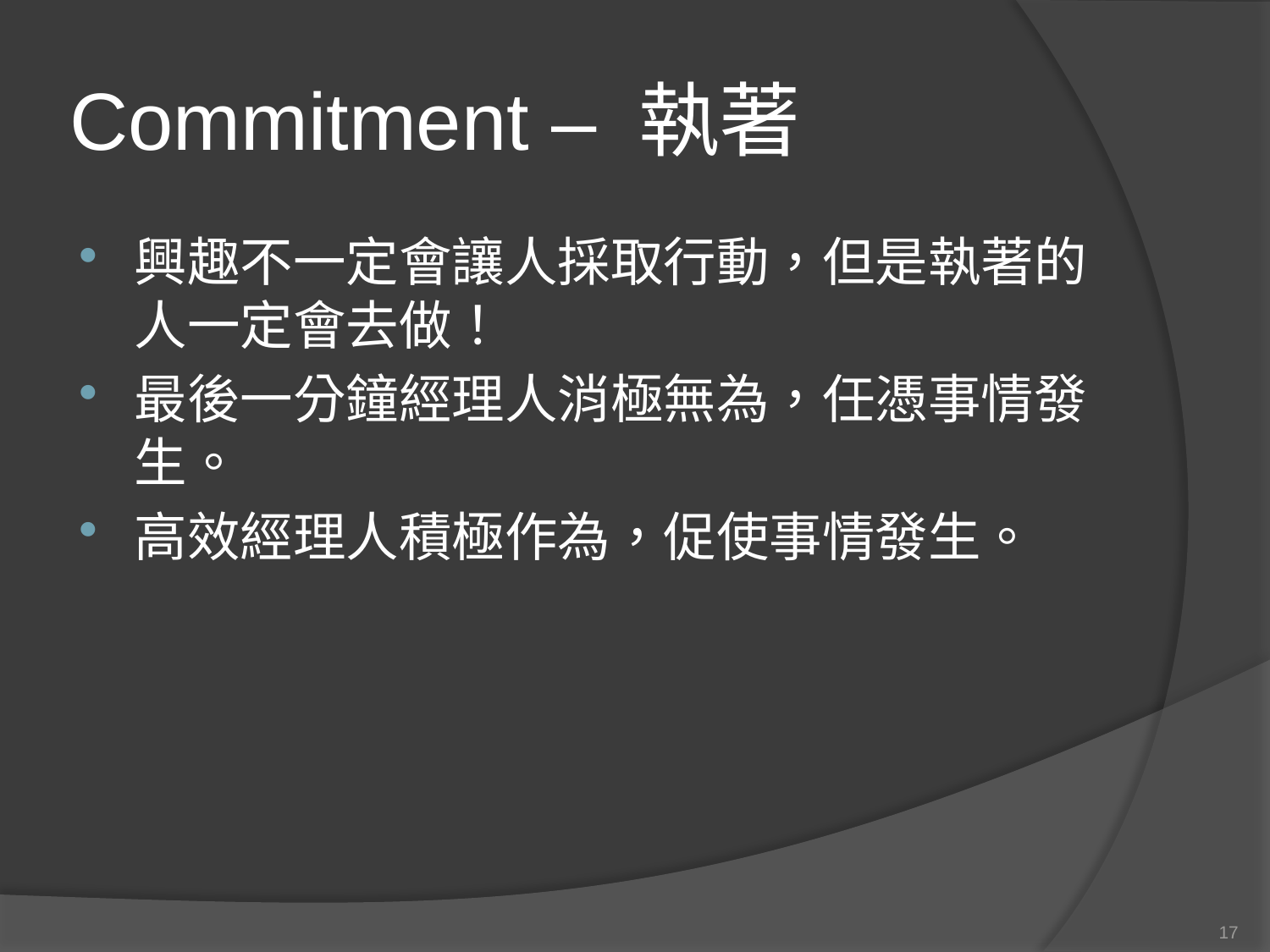

# Commitment – 執著
興趣不一定會讓人採取行動，但是執著的人一定會去做！
最後一分鐘經理人消極無為，任憑事情發生。
高效經理人積極作為，促使事情發生。

17